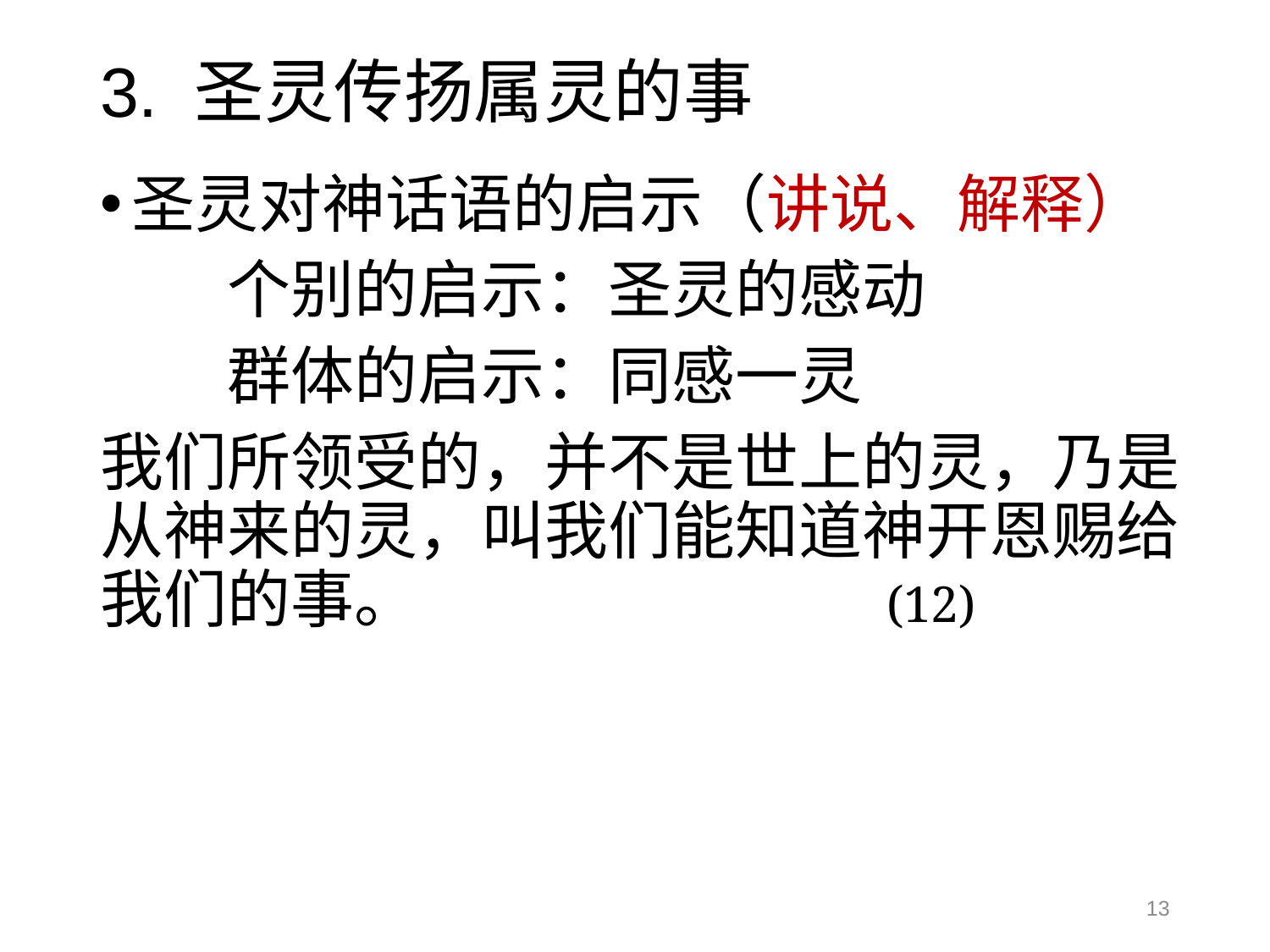

# 3. 圣灵传扬属灵的事
圣灵对神话语的启示（讲说、解释）
	个别的启示：圣灵的感动
	群体的启示：同感一灵
我们所领受的，并不是世上的灵，乃是从神来的灵，叫我们能知道神开恩赐给我们的事。                                (12)

13